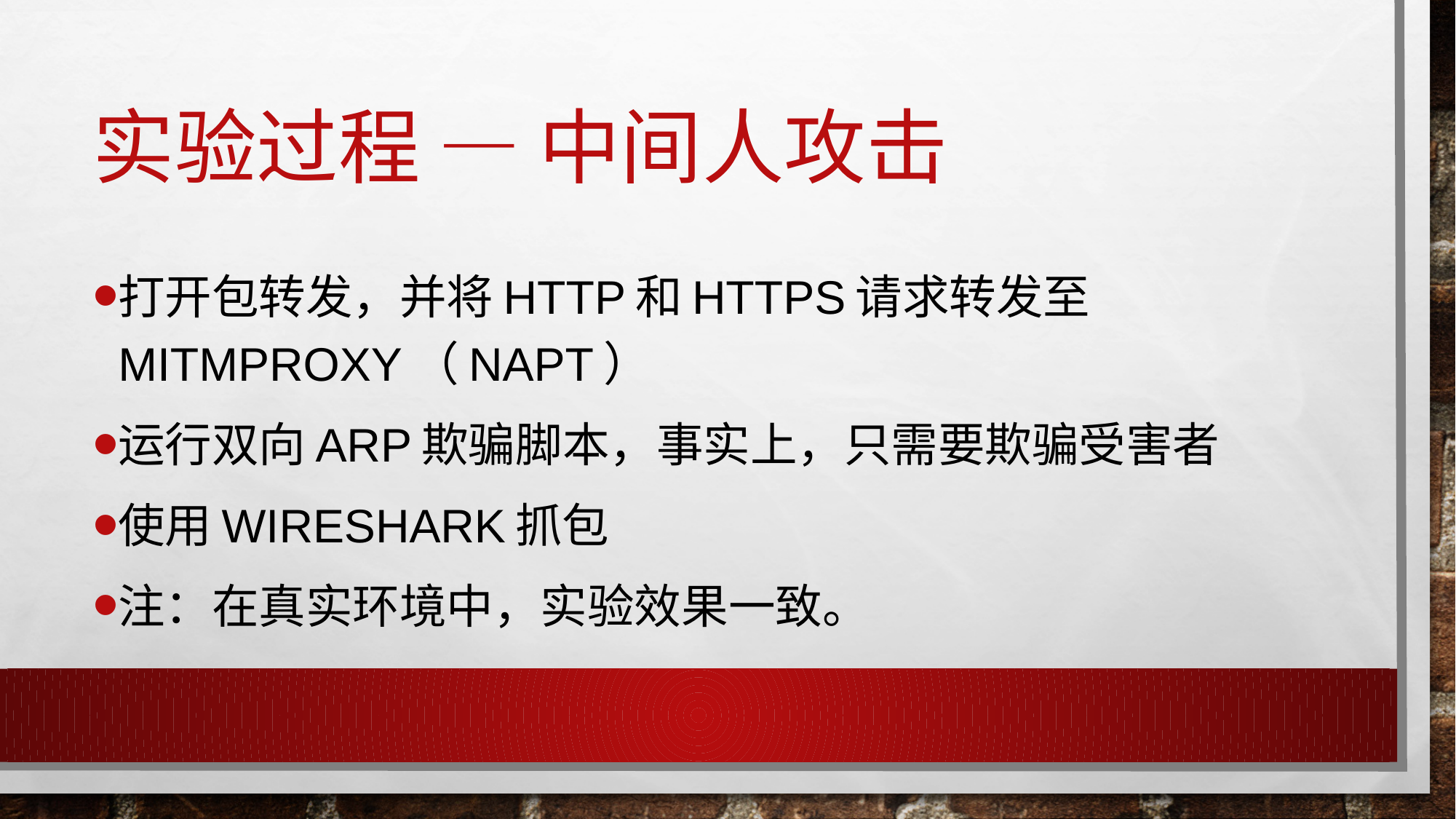

# 实验过程 — 中间人攻击
打开包转发，并将HTTP和HTTPS请求转发至MITMPROXY（NAPT）
运行双向ARP欺骗脚本，事实上，只需要欺骗受害者
使用wireshark抓包
注：在真实环境中，实验效果一致。